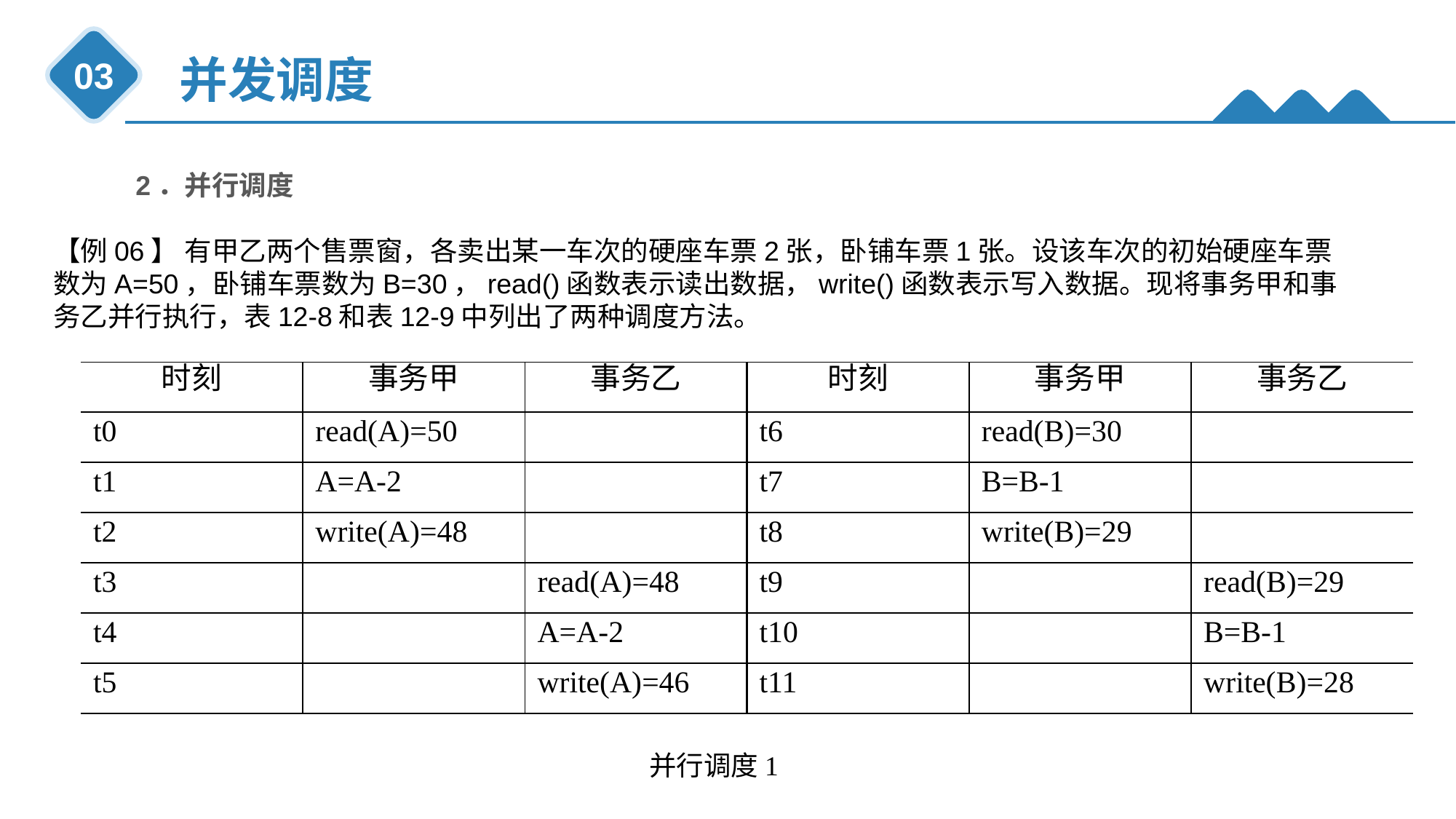

并发调度
03

2．并行调度
【例06】 有甲乙两个售票窗，各卖出某一车次的硬座车票2张，卧铺车票1张。设该车次的初始硬座车票数为A=50，卧铺车票数为B=30，read()函数表示读出数据，write()函数表示写入数据。现将事务甲和事务乙并行执行，表12-8和表12-9中列出了两种调度方法。
| 时刻 | 事务甲 | 事务乙 | 时刻 | 事务甲 | 事务乙 |
| --- | --- | --- | --- | --- | --- |
| t0 | read(A)=50 |  | t6 | read(B)=30 |  |
| t1 | A=A-2 |  | t7 | B=B-1 |  |
| t2 | write(A)=48 |  | t8 | write(B)=29 |  |
| t3 |  | read(A)=48 | t9 |  | read(B)=29 |
| t4 |  | A=A-2 | t10 |  | B=B-1 |
| t5 |  | write(A)=46 | t11 |  | write(B)=28 |
并行调度1